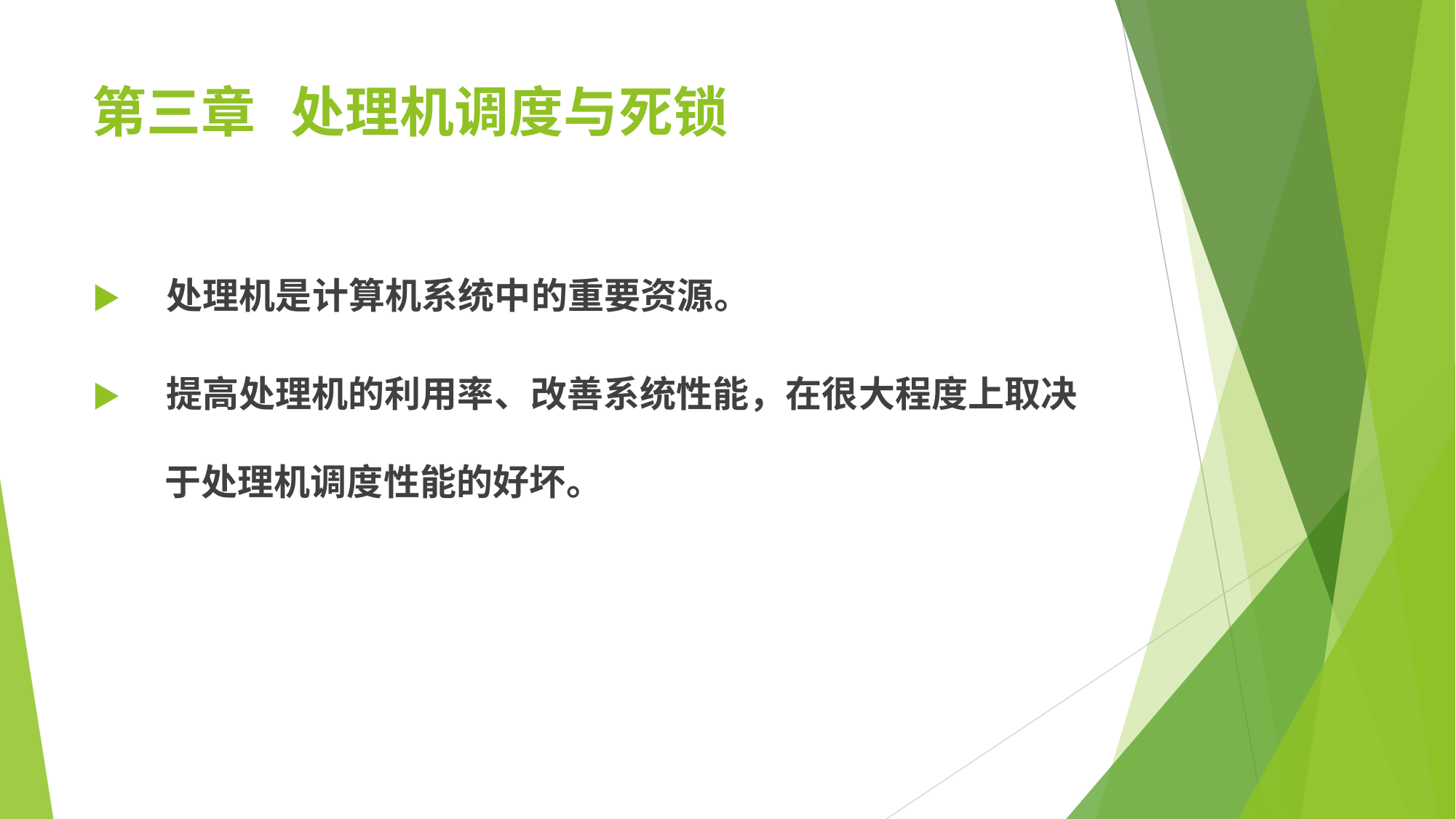

# 第三章	处理机调度与死锁
▶	处理机是计算机系统中的重要资源。

▶	提高处理机的利用率、改善系统性能，在很大程度上取决

于处理机调度性能的好坏。